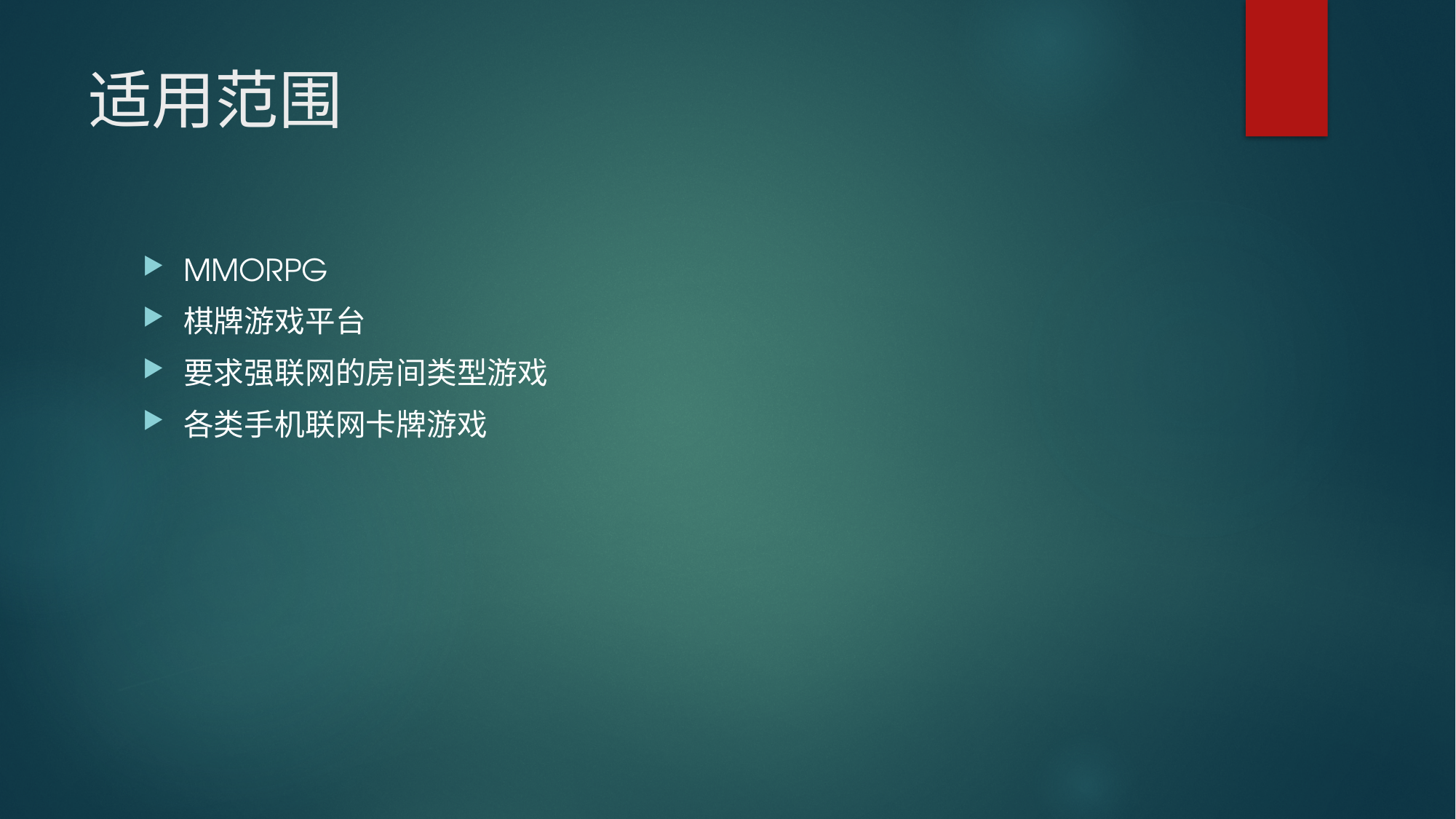

# 适用范围
MMORPG
棋牌游戏平台
要求强联网的房间类型游戏
各类手机联网卡牌游戏